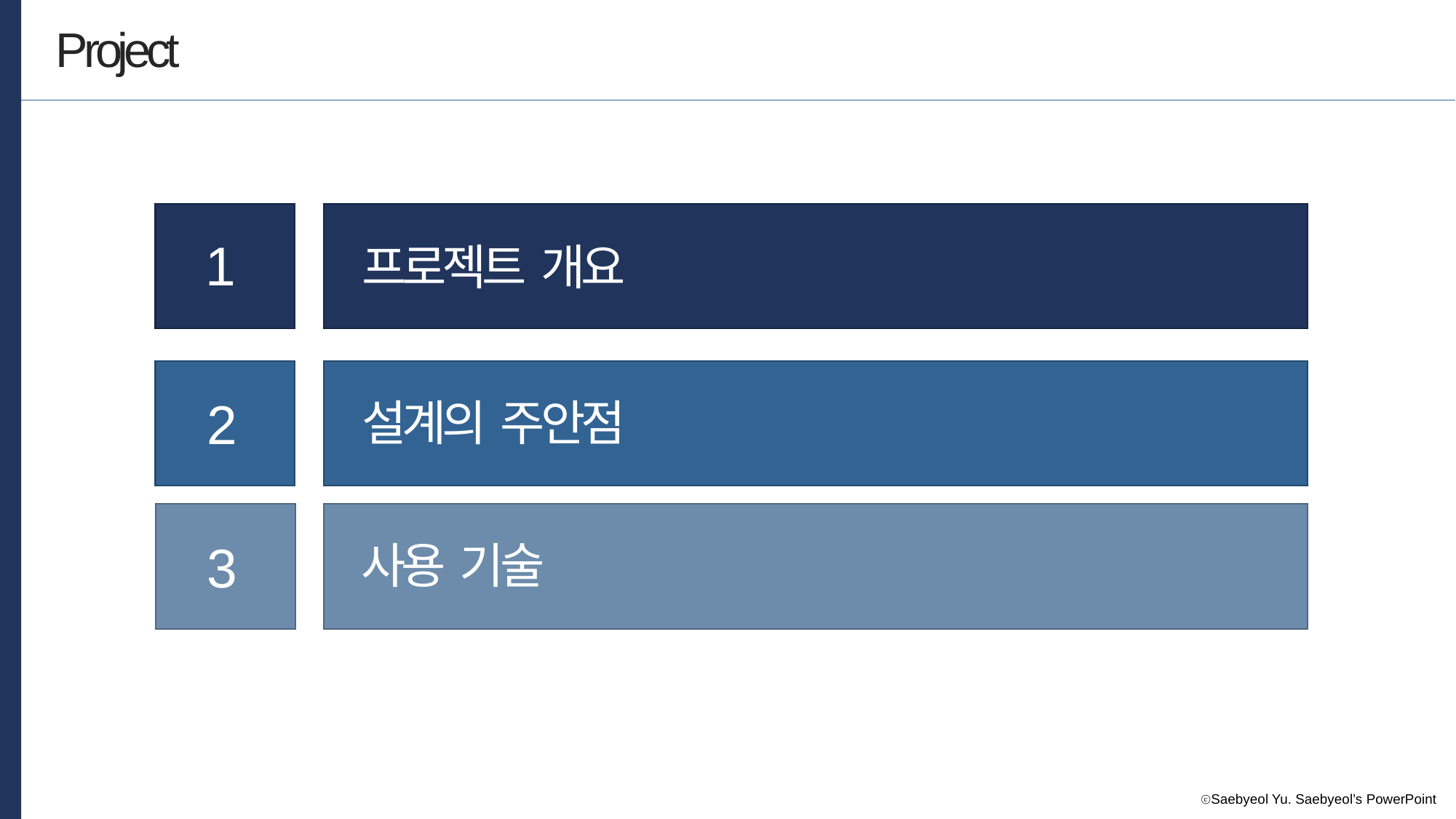

Project

1
프로젝트  개요

2
설계의  주안점

3
사용  기술